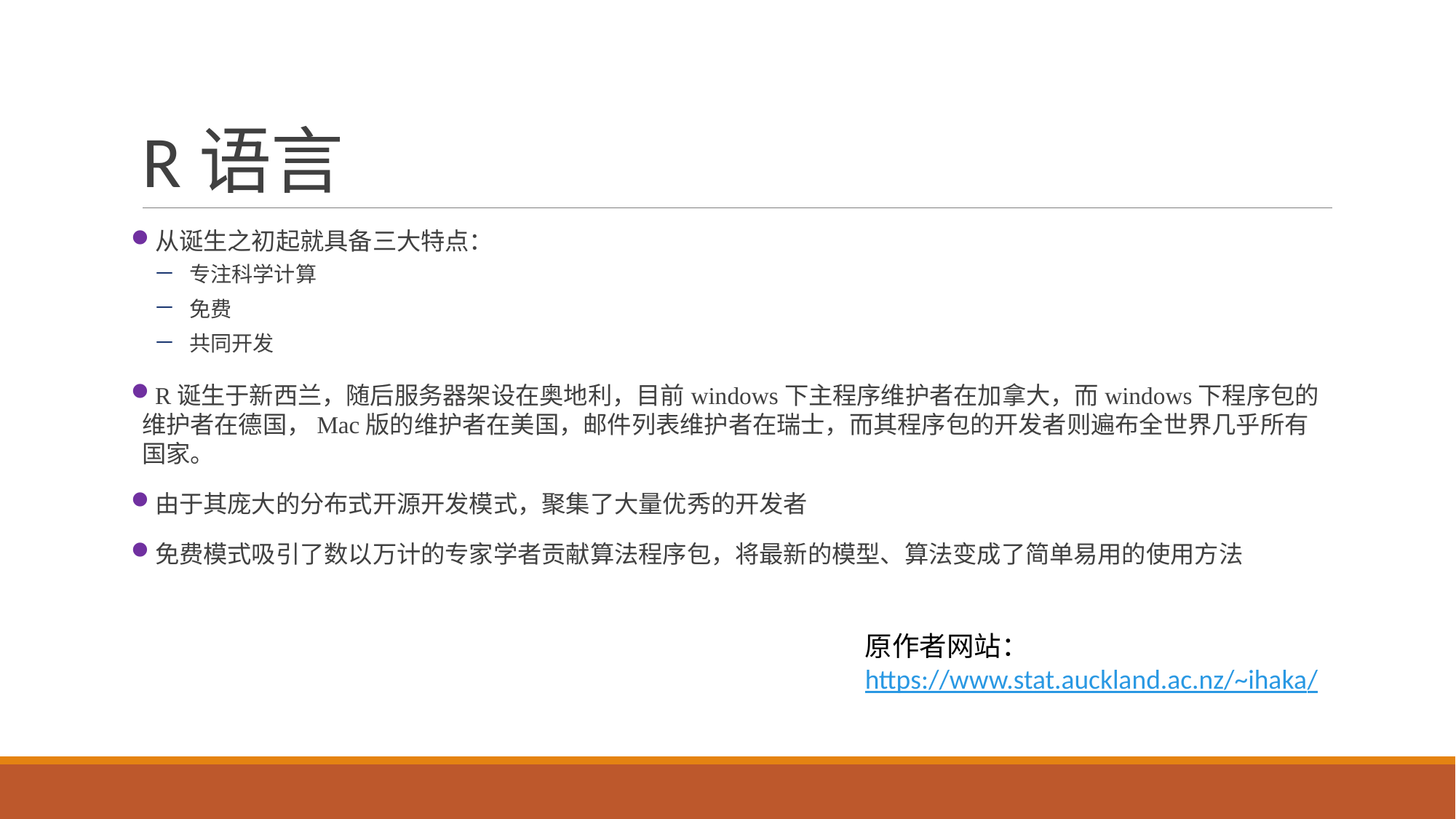

# R语言
从诞生之初起就具备三大特点：
专注科学计算
免费
共同开发
R诞生于新西兰，随后服务器架设在奥地利，目前windows下主程序维护者在加拿大，而windows下程序包的维护者在德国，Mac版的维护者在美国，邮件列表维护者在瑞士，而其程序包的开发者则遍布全世界几乎所有国家。
由于其庞大的分布式开源开发模式，聚集了大量优秀的开发者
免费模式吸引了数以万计的专家学者贡献算法程序包，将最新的模型、算法变成了简单易用的使用方法

原作者网站：
https://www.stat.auckland.ac.nz/~ihaka/